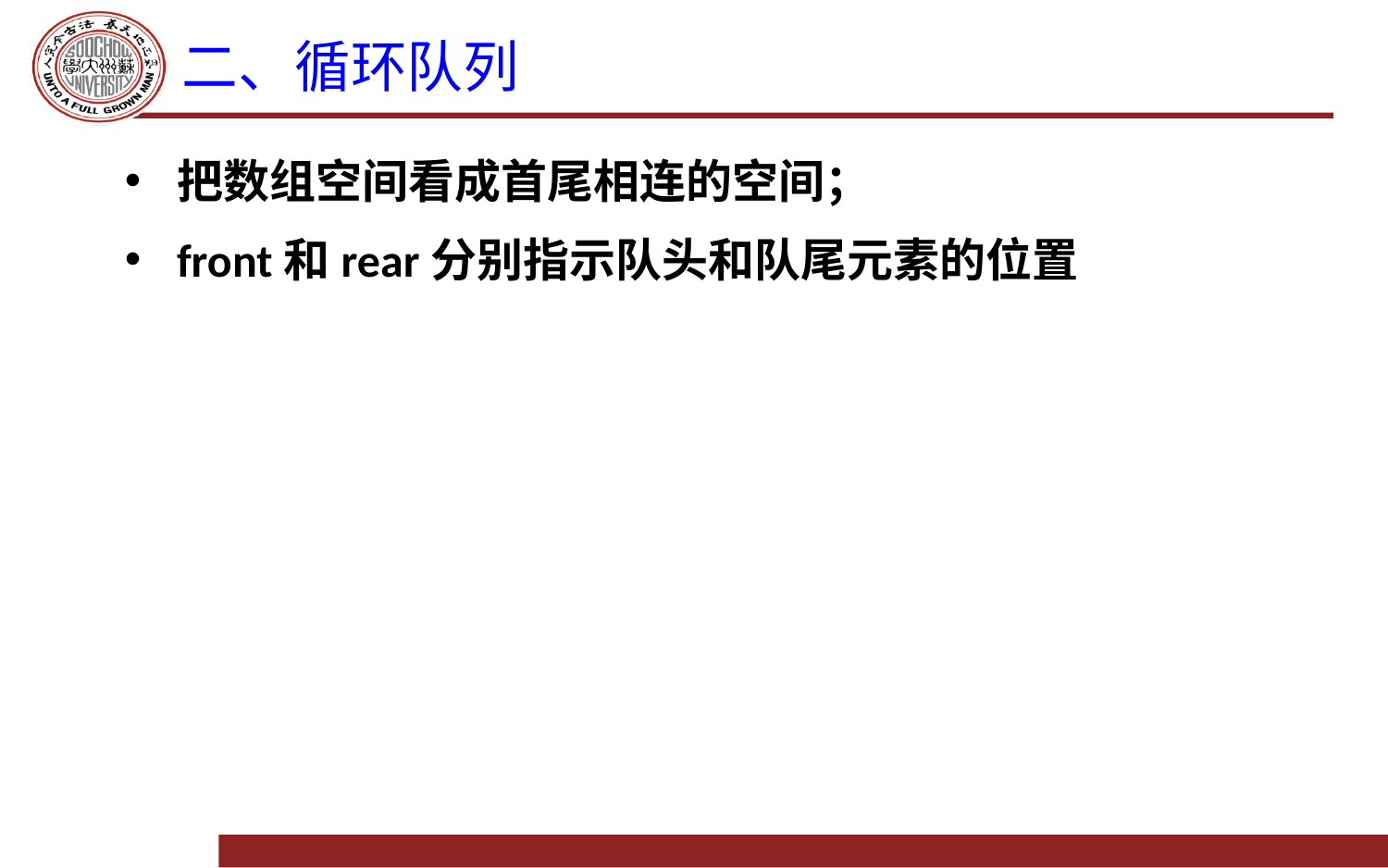

# 二、循环队列
把数组空间看成首尾相连的空间；
front和rear分别指示队头和队尾元素的位置